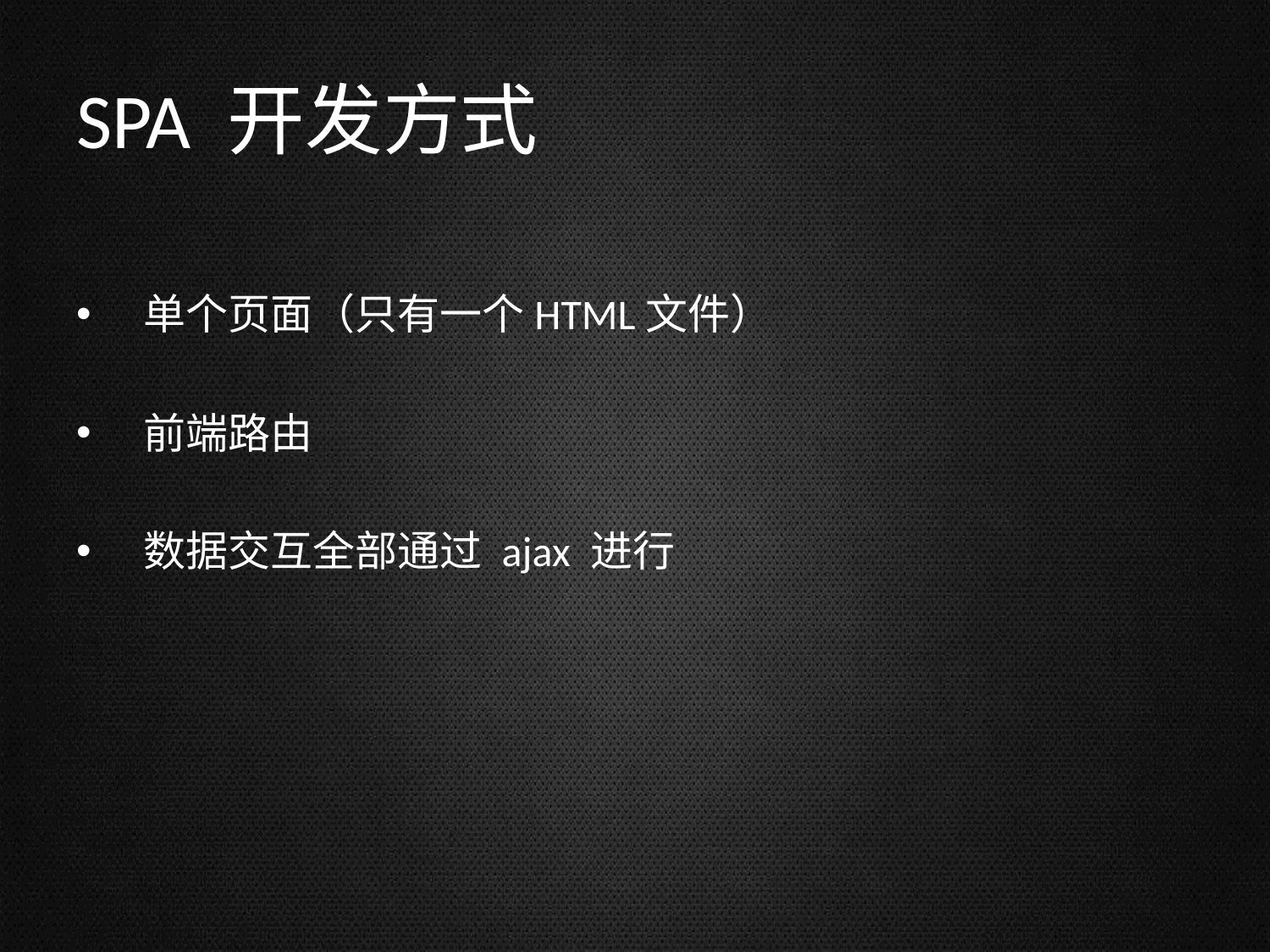

# SPA 开发方式

 单个页面（只有一个HTML文件）

 前端路由

 数据交互全部通过 ajax 进行